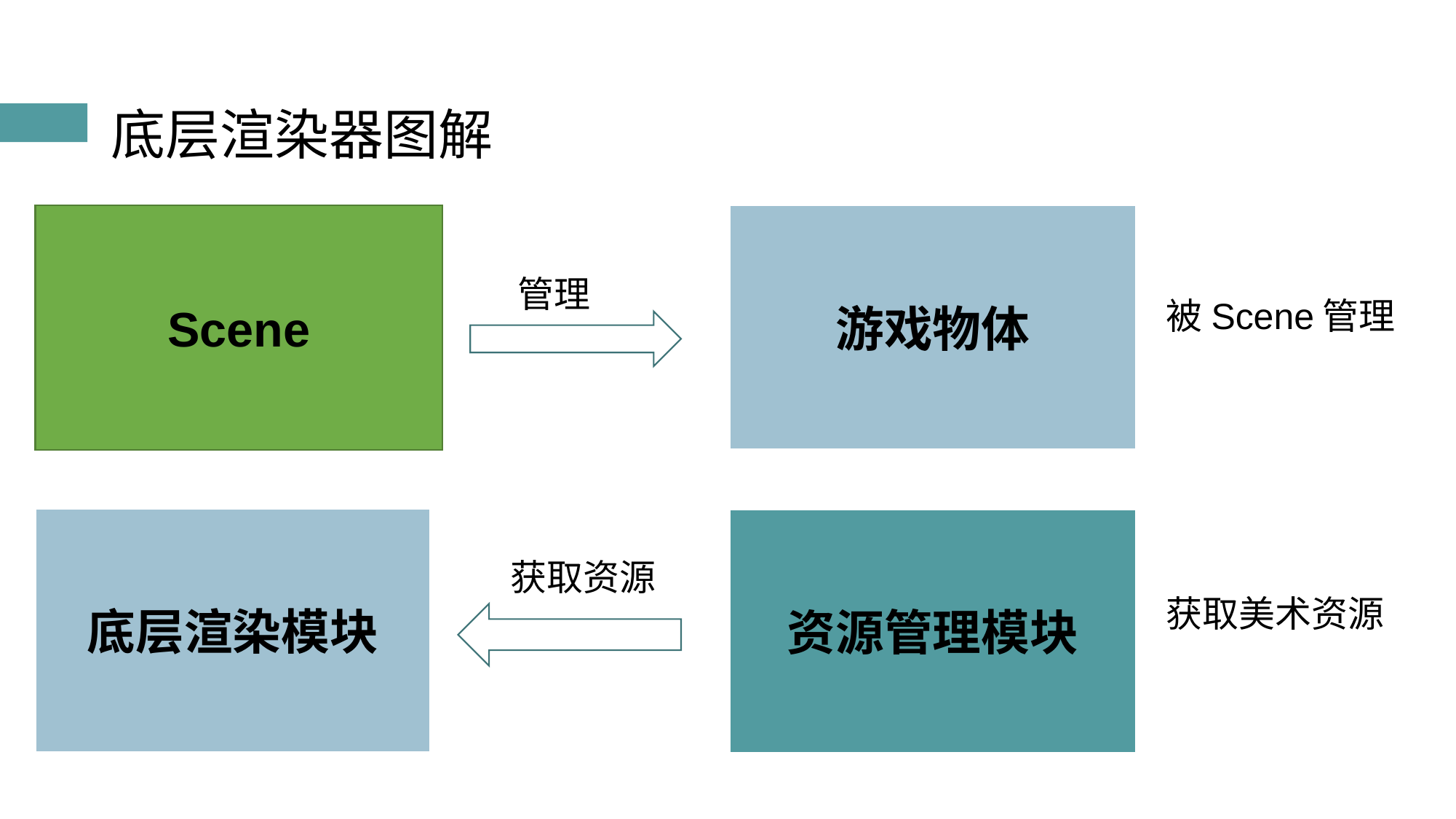

# 底层渲染器图解
Scene
游戏物体
管理
被Scene管理

底层渲染模块
资源管理模块
获取资源
获取美术资源